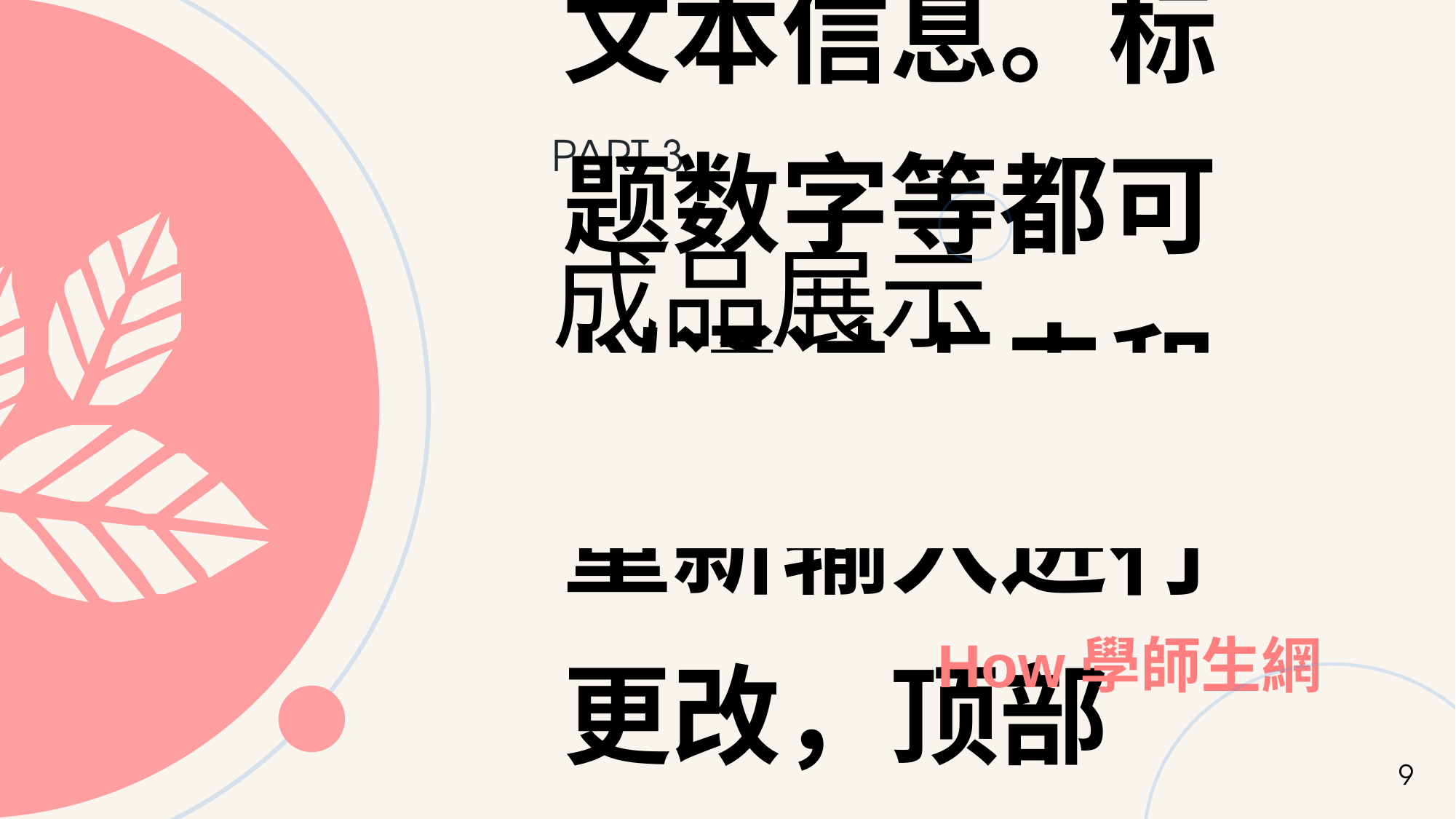

PART 3

成品展示

点击此处添加文本信息。标题数字等都可以通过点击和重新输入进行更改，顶部“开始”面板中可以对
How學師生網

9